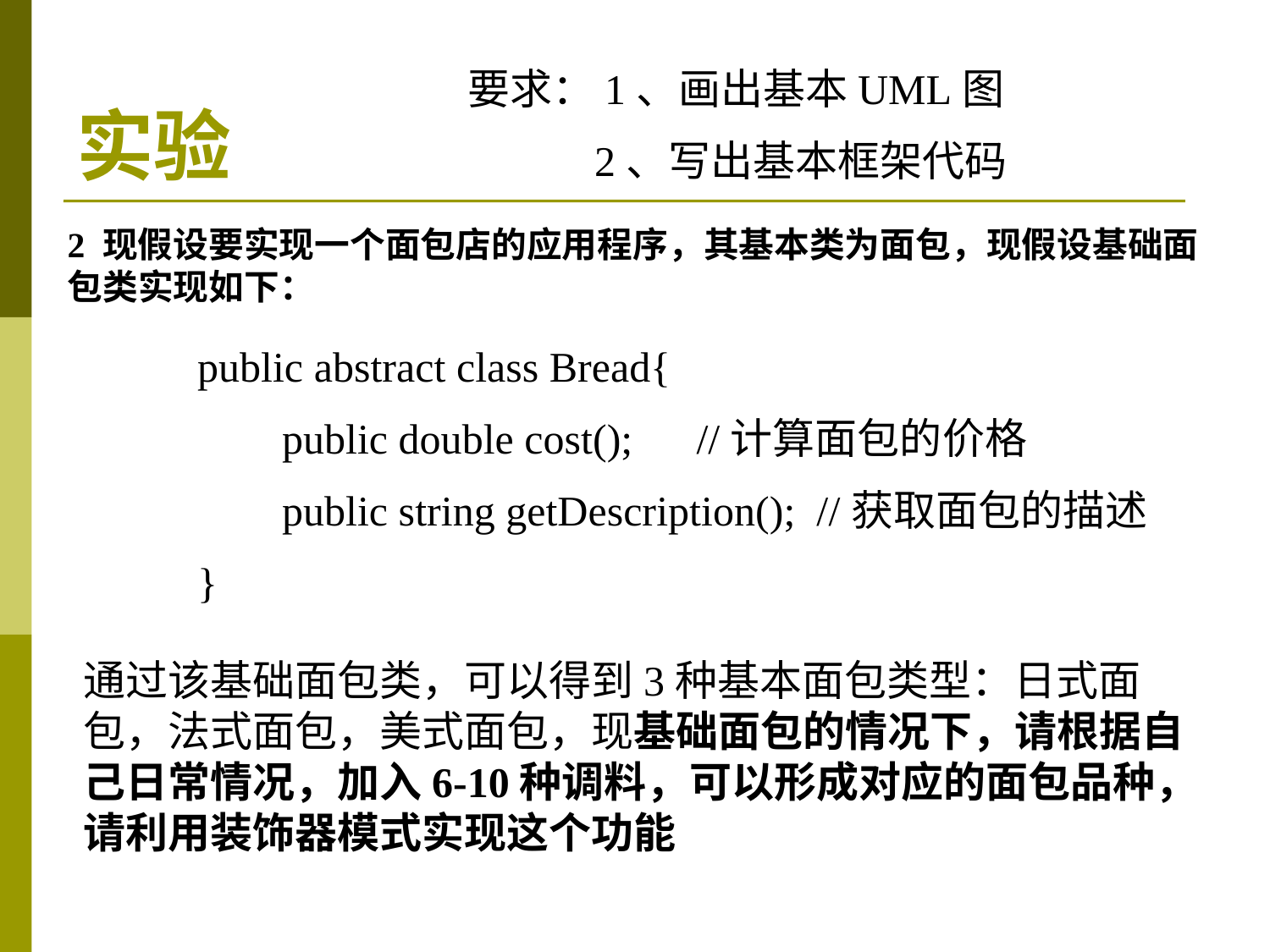

# 实验
要求：1、画出基本UML图
            2、写出基本框架代码
2 现假设要实现一个面包店的应用程序，其基本类为面包，现假设基础面包类实现如下：
public abstract class Bread{
        public double cost();      //计算面包的价格
        public string getDescription();  //获取面包的描述
}
通过该基础面包类，可以得到3种基本面包类型：日式面包，法式面包，美式面包，现基础面包的情况下，请根据自己日常情况，加入6-10种调料，可以形成对应的面包品种，请利用装饰器模式实现这个功能